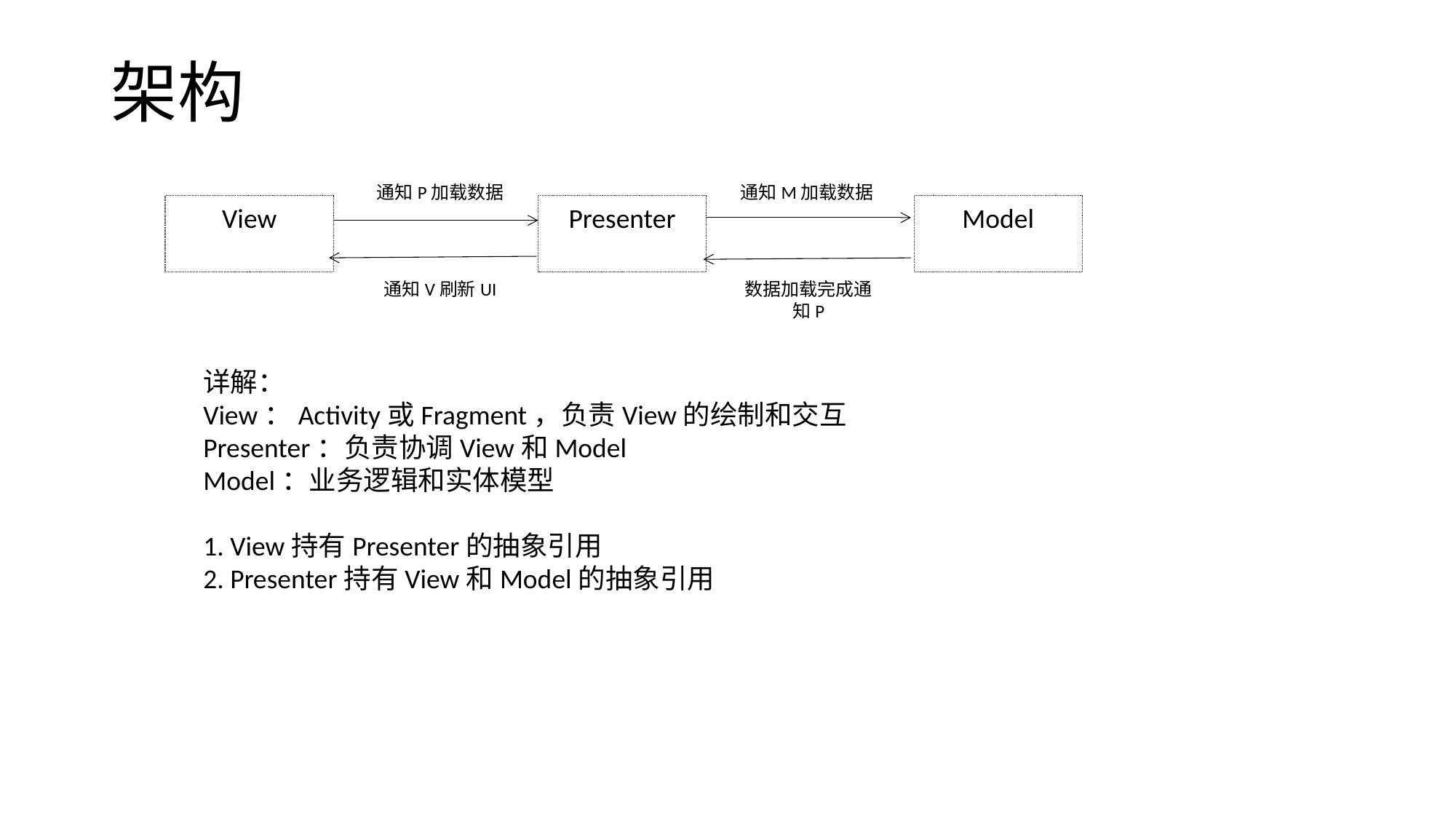

# 架构
通知P加载数据
通知M加载数据
View

Presenter

Model

通知V刷新UI
数据加载完成通知P
详解：
View：Activity或Fragment，负责View的绘制和交互
Presenter：负责协调View和Model
Model：业务逻辑和实体模型

1. View持有Presenter的抽象引用
2. Presenter持有View和Model的抽象引用